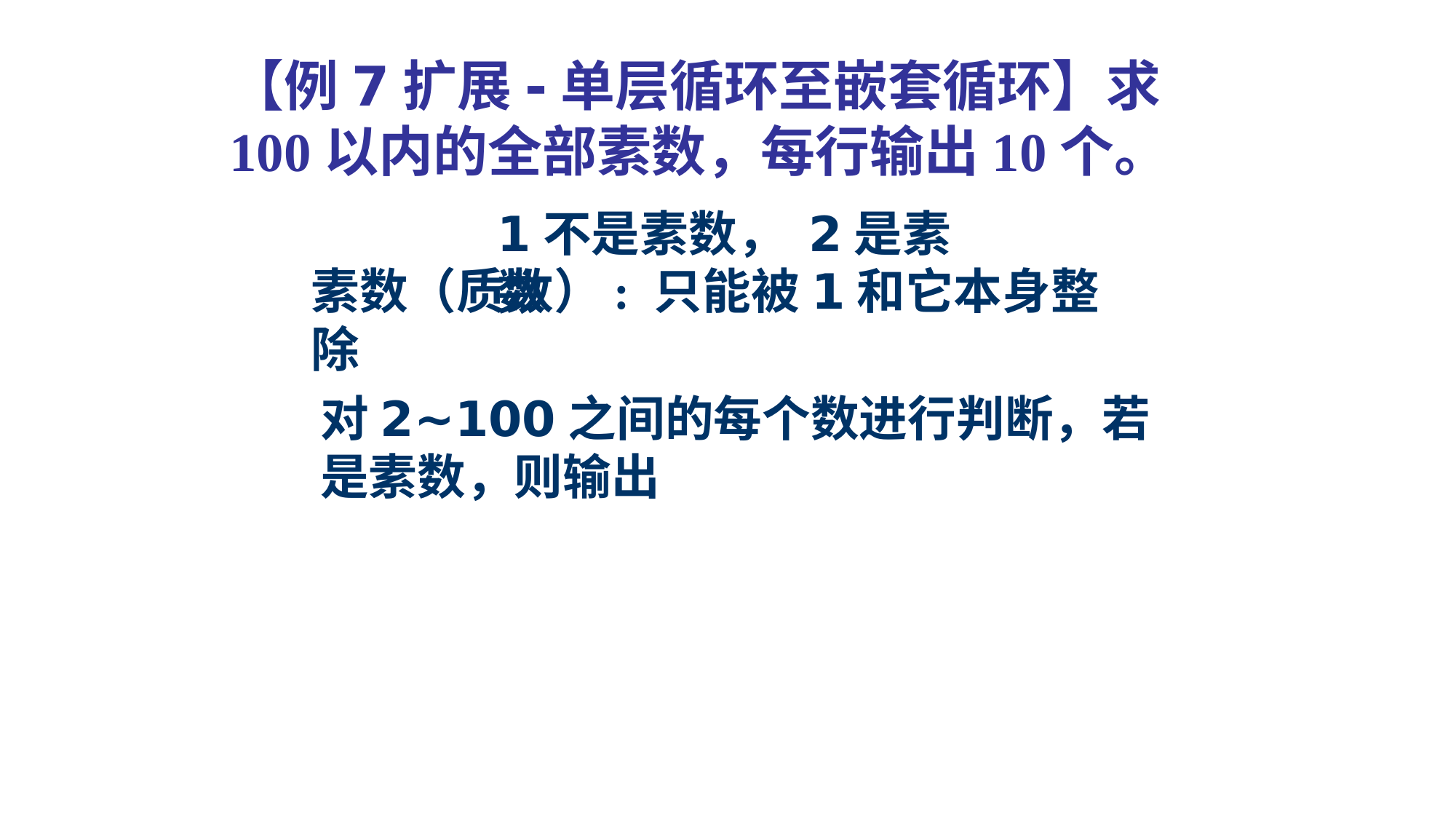

# 【例7扩展-单层循环至嵌套循环】求100以内的全部素数，每行输出10个。
1不是素数， 2是素数
素数（质数）: 只能被1和它本身整除
对2~100之间的每个数进行判断，若是素数，则输出